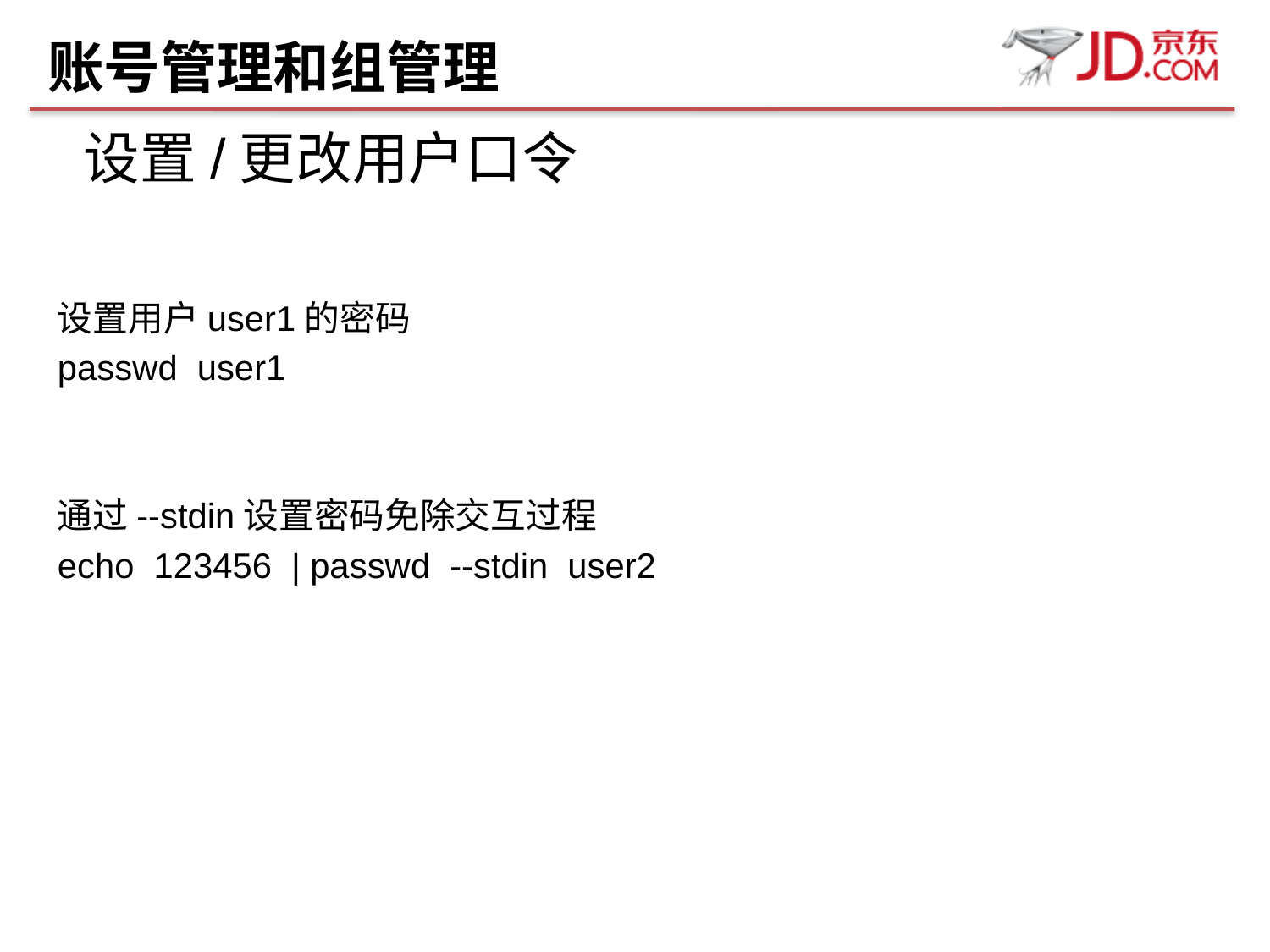

# 账号管理和组管理
 设置/更改用户口令

设置用户user1的密码
passwd  user1

通过--stdin设置密码免除交互过程
echo  123456  | passwd  --stdin  user2